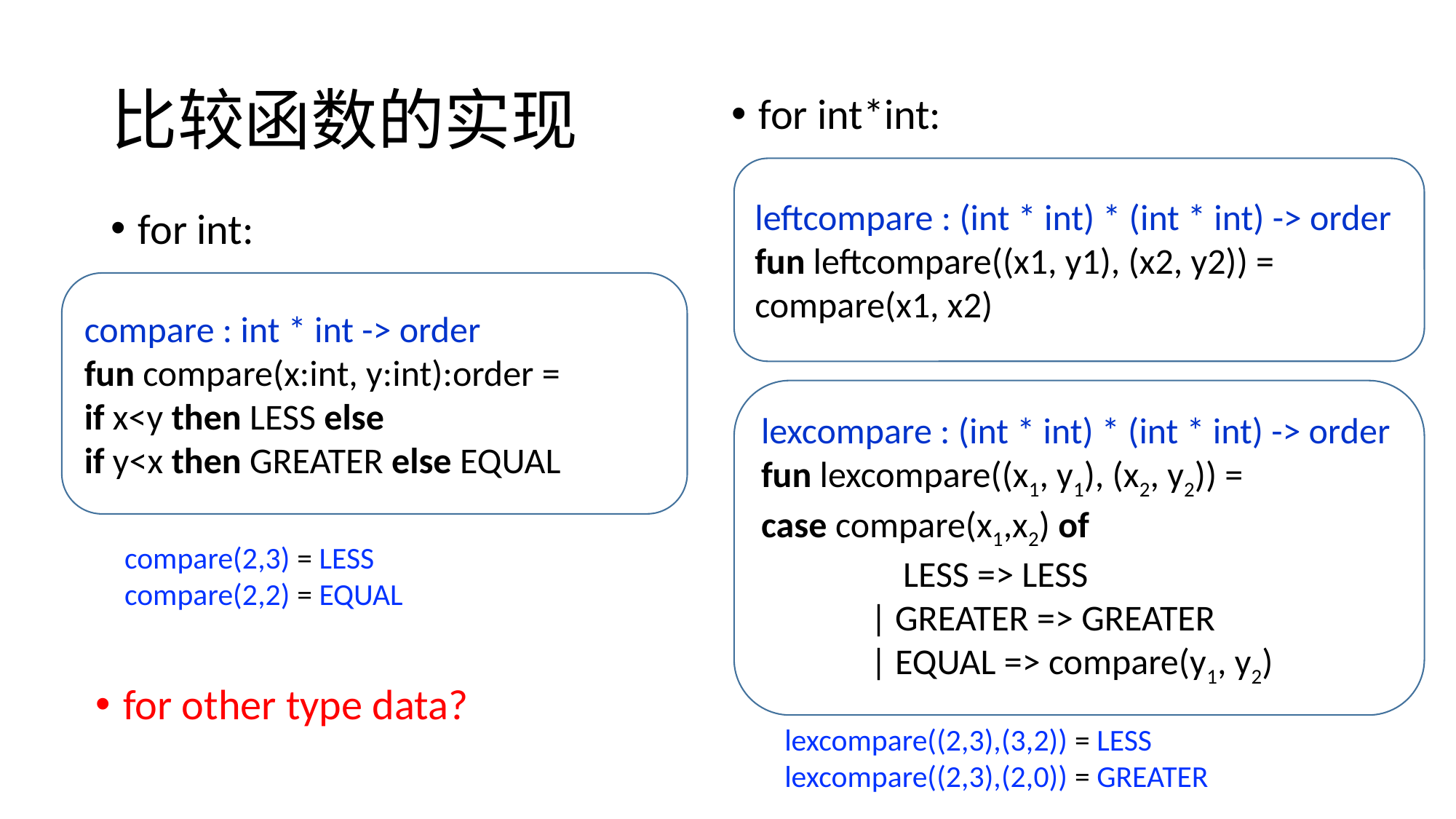

# 比较函数的实现
for int*int:
leftcompare : (int * int) * (int * int) -> order
fun leftcompare((x1, y1), (x2, y2)) = compare(x1, x2)
for int:
compare : int * int -> order
fun compare(x:int, y:int):order =
if x<y then LESS else
if y<x then GREATER else EQUAL
lexcompare : (int * int) * (int * int) -> order
fun lexcompare((x1, y1), (x2, y2)) =
case compare(x1,x2) of
	    LESS => LESS
	| GREATER => GREATER
	| EQUAL => compare(y1, y2)
compare(2,3) = LESS
compare(2,2) = EQUAL
for other type data?
lexcompare((2,3),(3,2)) = LESS
lexcompare((2,3),(2,0)) = GREATER